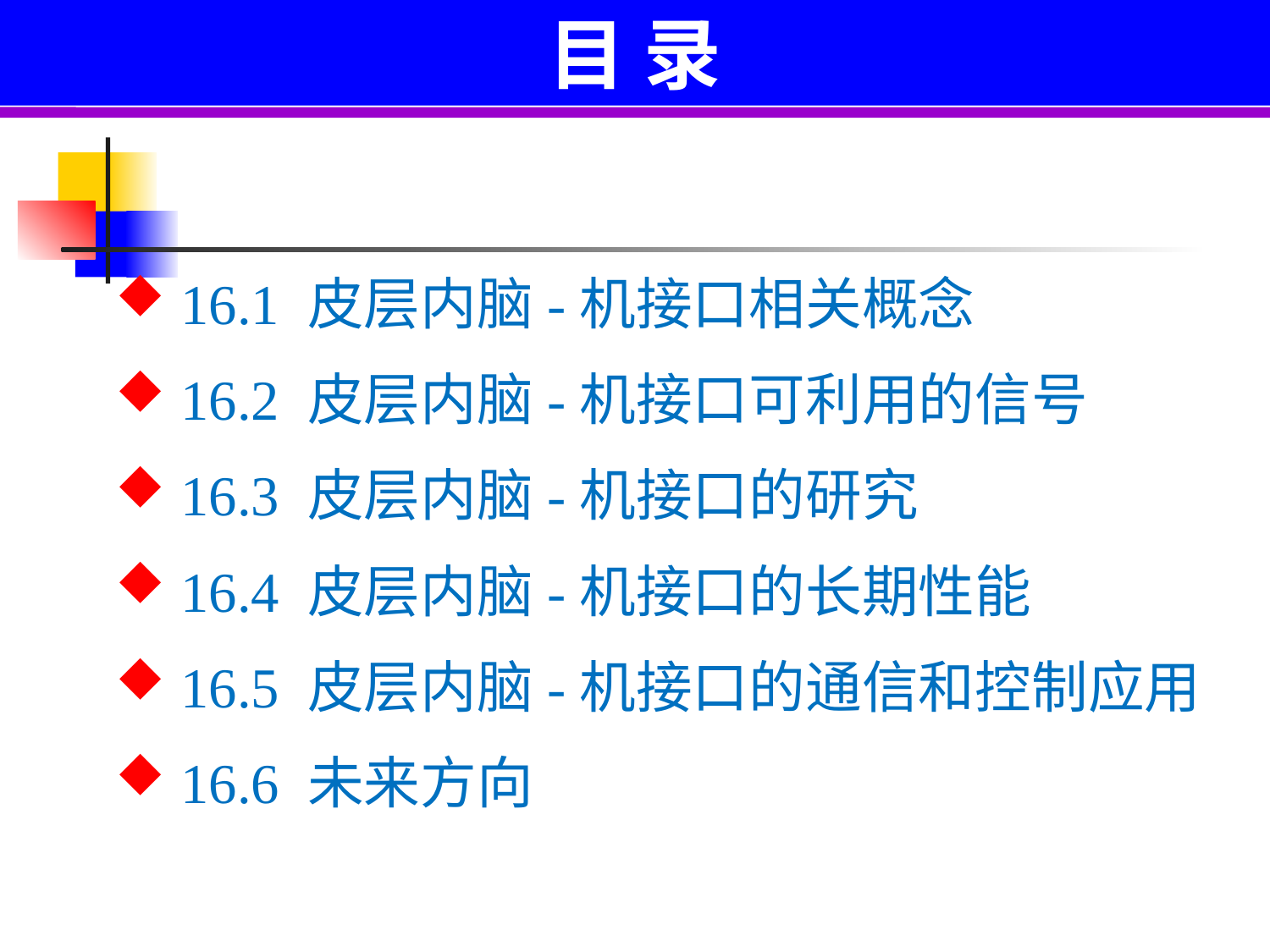

目 录

 16.1 皮层内脑-机接口相关概念
 16.2 皮层内脑-机接口可利用的信号
 16.3 皮层内脑-机接口的研究
 16.4 皮层内脑-机接口的长期性能
 16.5 皮层内脑-机接口的通信和控制应用
 16.6 未来方向